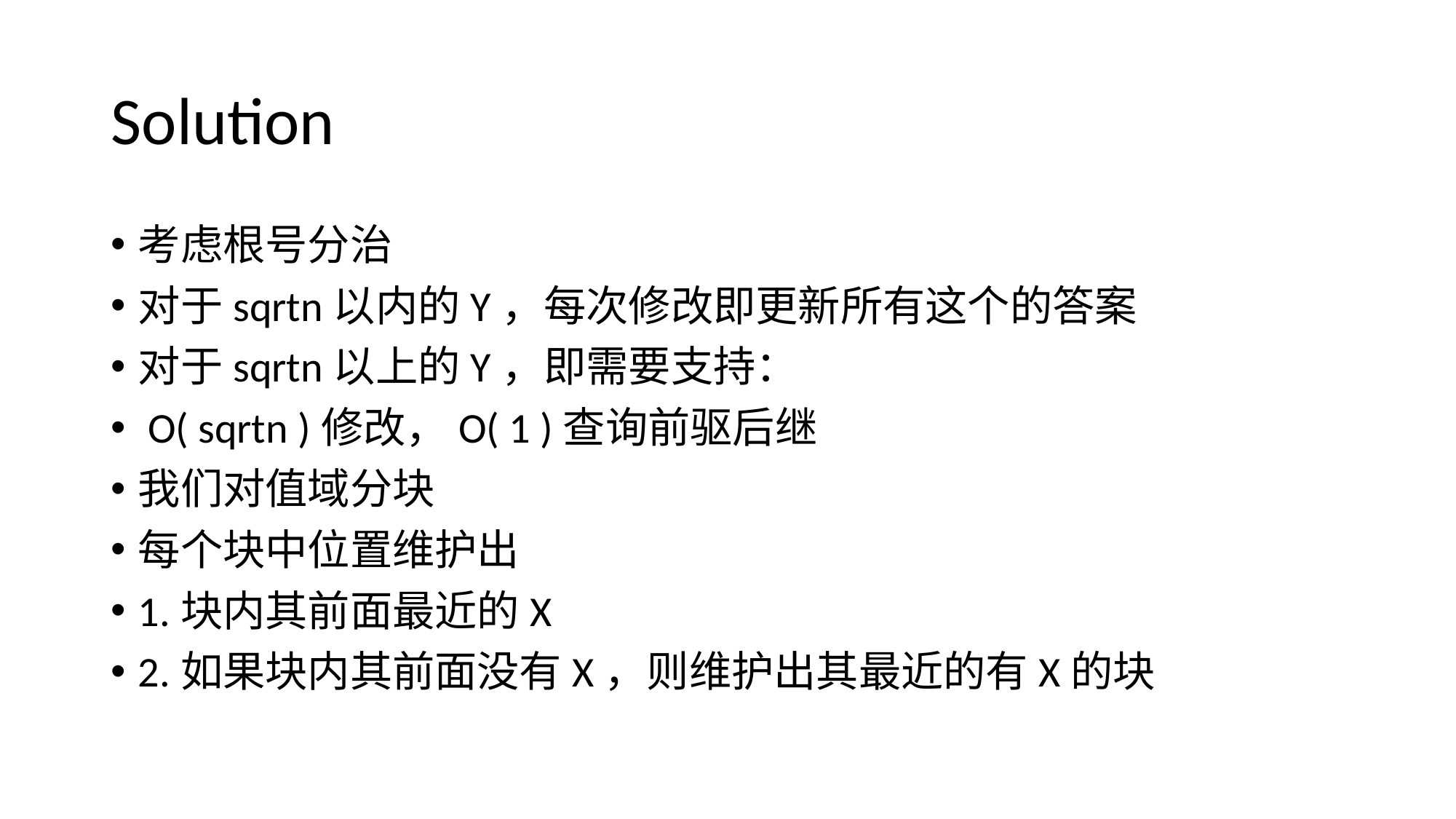

# Solution
考虑根号分治
对于sqrtn以内的Y，每次修改即更新所有这个的答案
对于sqrtn以上的Y，即需要支持：
 O( sqrtn )修改，O( 1 )查询前驱后继
我们对值域分块
每个块中位置维护出
1.块内其前面最近的X
2.如果块内其前面没有X，则维护出其最近的有X的块